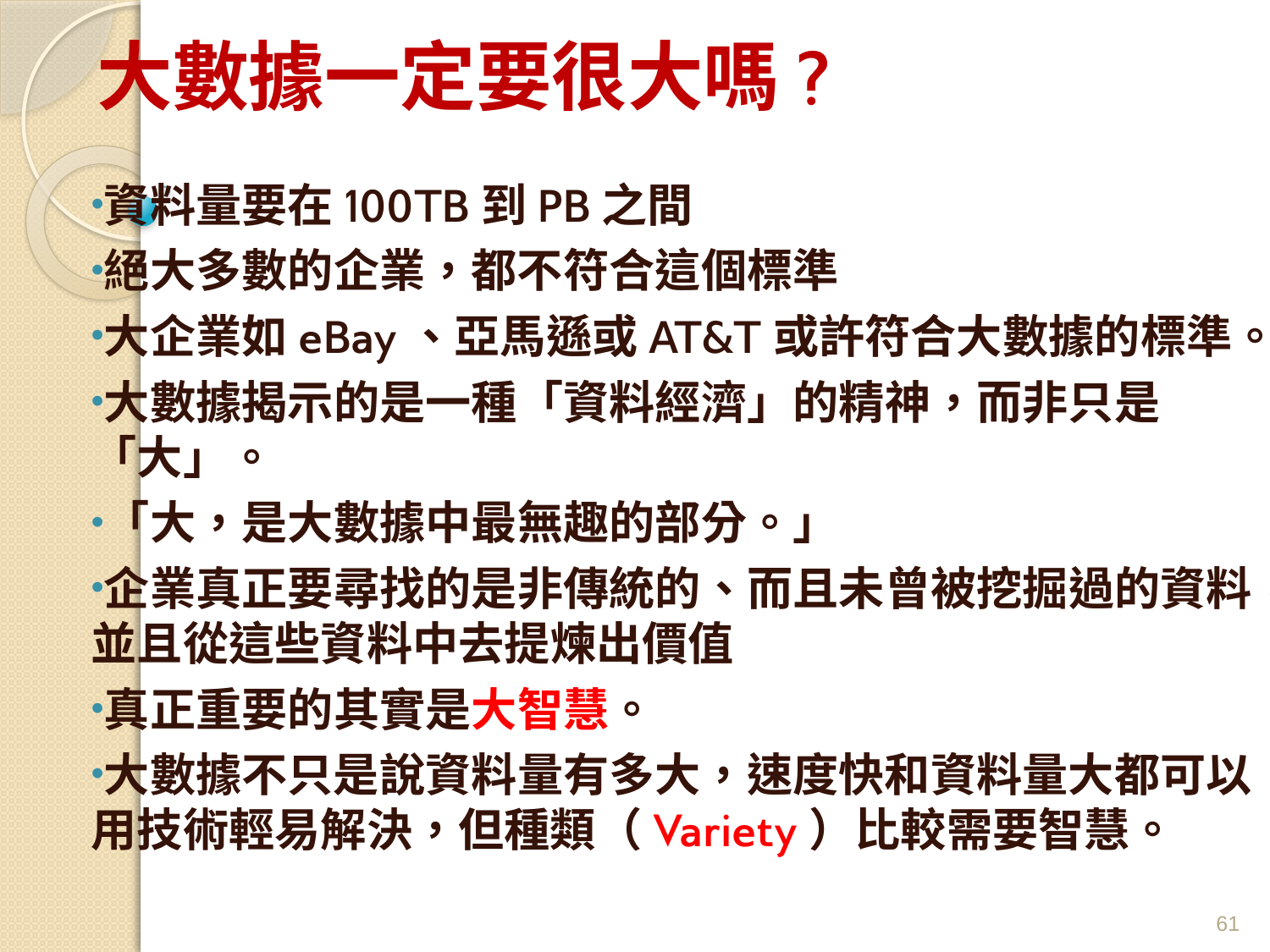

# 大數據一定要很大嗎?
資料量要在100TB到PB之間
絕大多數的企業，都不符合這個標準
大企業如eBay、亞馬遜或AT&T或許符合大數據的標準。
大數據揭示的是一種「資料經濟」的精神，而非只是「大」。
「大，是大數據中最無趣的部分。」
企業真正要尋找的是非傳統的、而且未曾被挖掘過的資料，並且從這些資料中去提煉出價值
真正重要的其實是大智慧。
大數據不只是說資料量有多大，速度快和資料量大都可以用技術輕易解決，但種類（Variety）比較需要智慧。
61